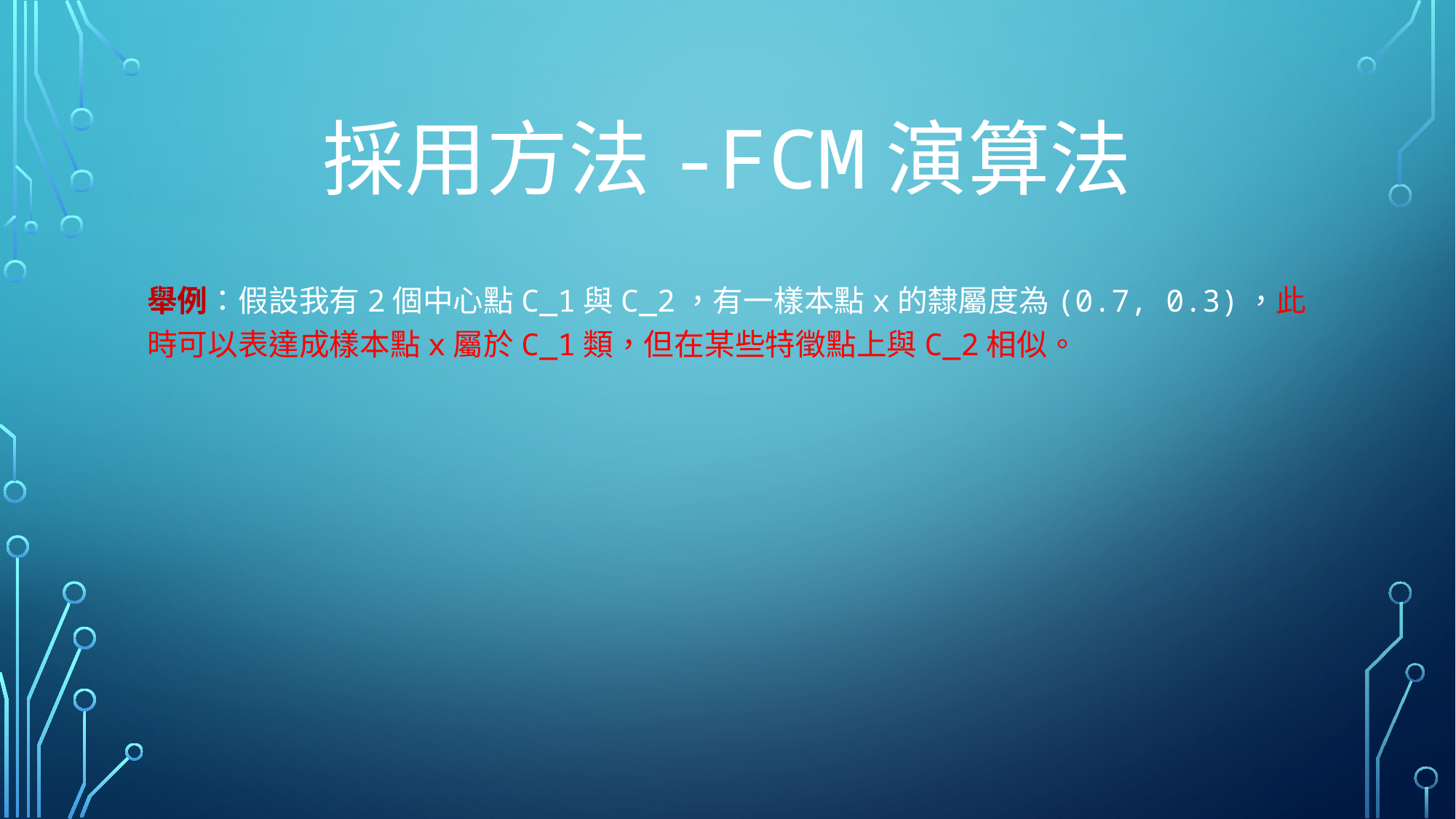

# 採用方法-FCM演算法
舉例：假設我有2個中心點C_1與C_2，有一樣本點x的隸屬度為(0.7, 0.3)，此時可以表達成樣本點x屬於C_1類，但在某些特徵點上與C_2相似。